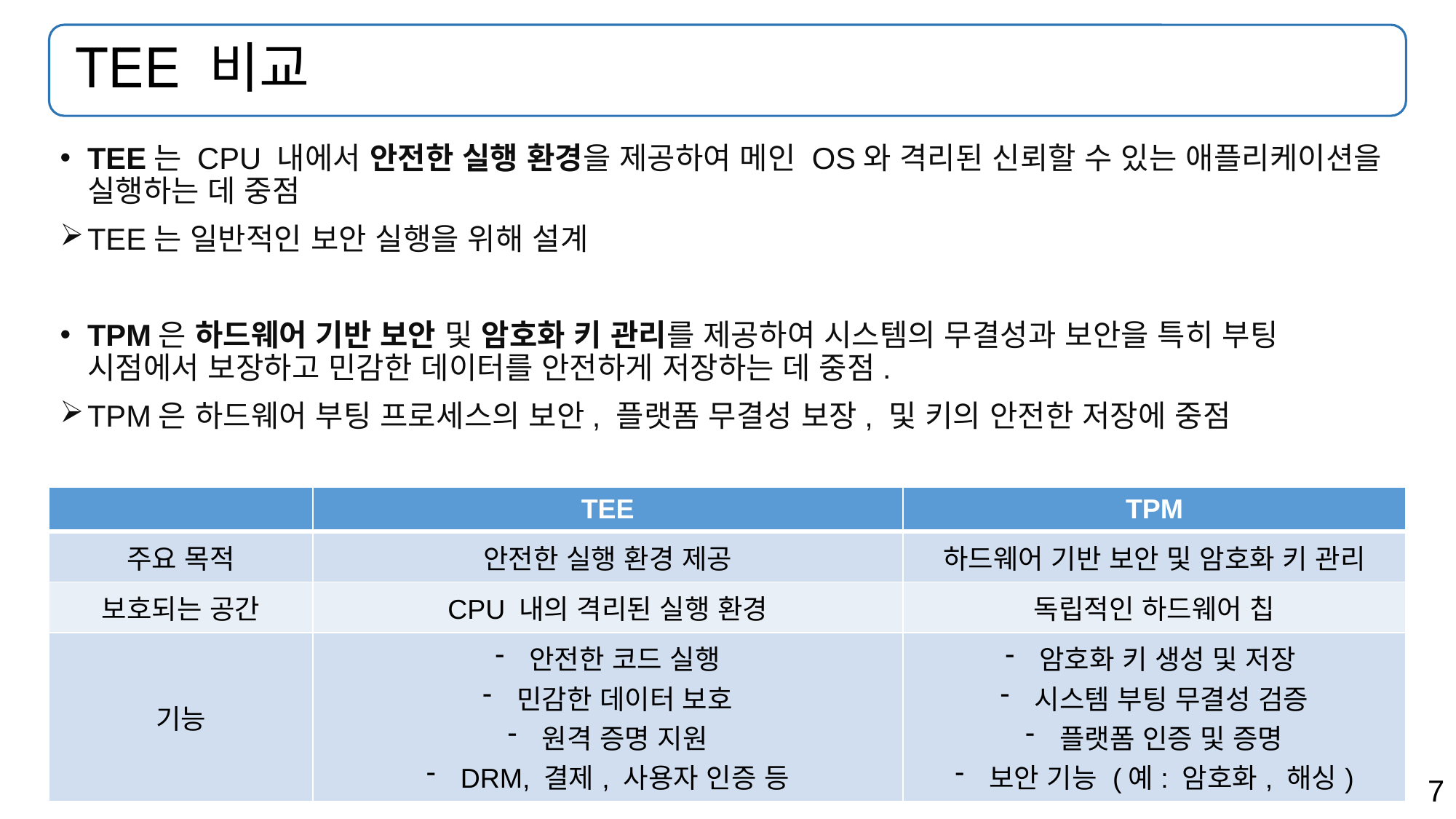

# TEE 비교
TEE는 CPU 내에서 안전한 실행 환경을 제공하여 메인 OS와 격리된 신뢰할 수 있는 애플리케이션을 실행하는 데 중점
TEE는 일반적인 보안 실행을 위해 설계

TPM은 하드웨어 기반 보안 및 암호화 키 관리를 제공하여 시스템의 무결성과 보안을 특히 부팅 시점에서 보장하고 민감한 데이터를 안전하게 저장하는 데 중점.
TPM은 하드웨어 부팅 프로세스의 보안, 플랫폼 무결성 보장, 및 키의 안전한 저장에 중점

|  | TEE | TPM |
| --- | --- | --- |
| 주요 목적 | 안전한 실행 환경 제공 | 하드웨어 기반 보안 및 암호화 키 관리 |
| 보호되는 공간 | CPU 내의 격리된 실행 환경 | 독립적인 하드웨어 칩 |
| 기능 | 안전한 코드 실행 민감한 데이터 보호 원격 증명 지원 DRM, 결제, 사용자 인증 등 | 암호화 키 생성 및 저장 시스템 부팅 무결성 검증 플랫폼 인증 및 증명 보안 기능 (예: 암호화, 해싱) |